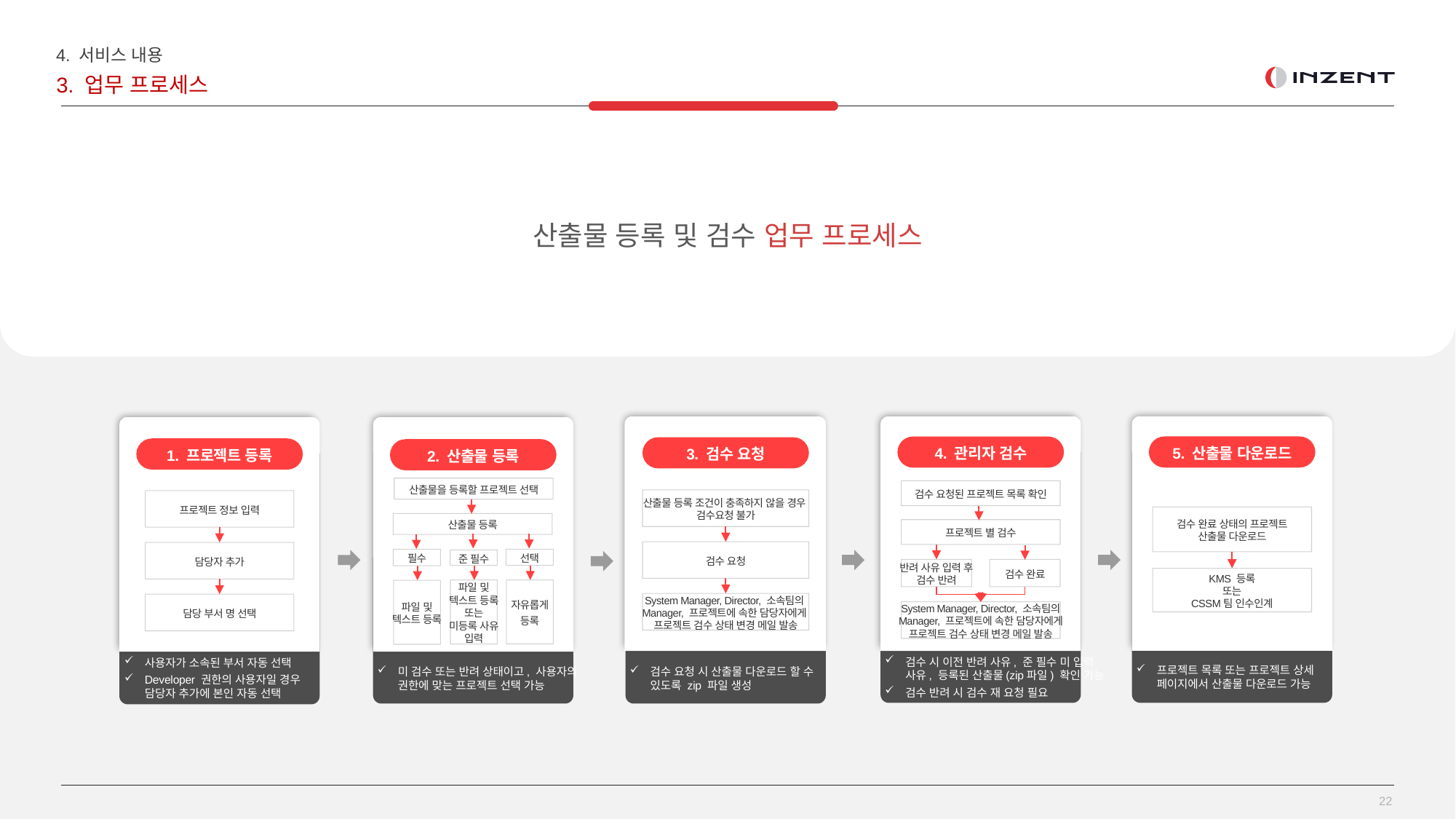

4. 서비스 내용
3. 업무 프로세스
산출물 등록 및 검수 업무 프로세스

5. 산출물 다운로드
4. 관리자 검수
3. 검수 요청
1. 프로젝트 등록
2. 산출물 등록
산출물을 등록할 프로젝트 선택
산출물 등록
필수
선택
준 필수
자유롭게
등록
파일 및
텍스트 등록
또는
미등록 사유
입력
파일 및
텍스트 등록
검수 요청된 프로젝트 목록 확인
프로젝트 별 검수
반려 사유 입력 후
검수 반려
검수 완료
System Manager, Director, 소속팀의
Manager, 프로젝트에 속한 담당자에게
프로젝트 검수 상태 변경 메일 발송
산출물 등록 조건이 충족하지 않을 경우
검수요청 불가
검수 요청
System Manager, Director, 소속팀의
Manager, 프로젝트에 속한 담당자에게
프로젝트 검수 상태 변경 메일 발송
프로젝트 정보 입력
담당자 추가
담당 부서 명 선택
검수 완료 상태의 프로젝트
산출물 다운로드
KMS 등록
또는
CSSM팀 인수인계

프로젝트 목록 또는 프로젝트 상세
페이지에서 산출물 다운로드 가능
검수 시 이전 반려 사유, 준 필수 미 입력
사유, 등록된 산출물(zip파일) 확인 가능
검수 반려 시 검수 재 요청 필요
사용자가 소속된 부서 자동 선택
Developer 권한의 사용자일 경우
담당자 추가에 본인 자동 선택
미 검수 또는 반려 상태이고, 사용자의
권한에 맞는 프로젝트 선택 가능
검수 요청 시 산출물 다운로드 할 수
있도록 zip 파일 생성
22